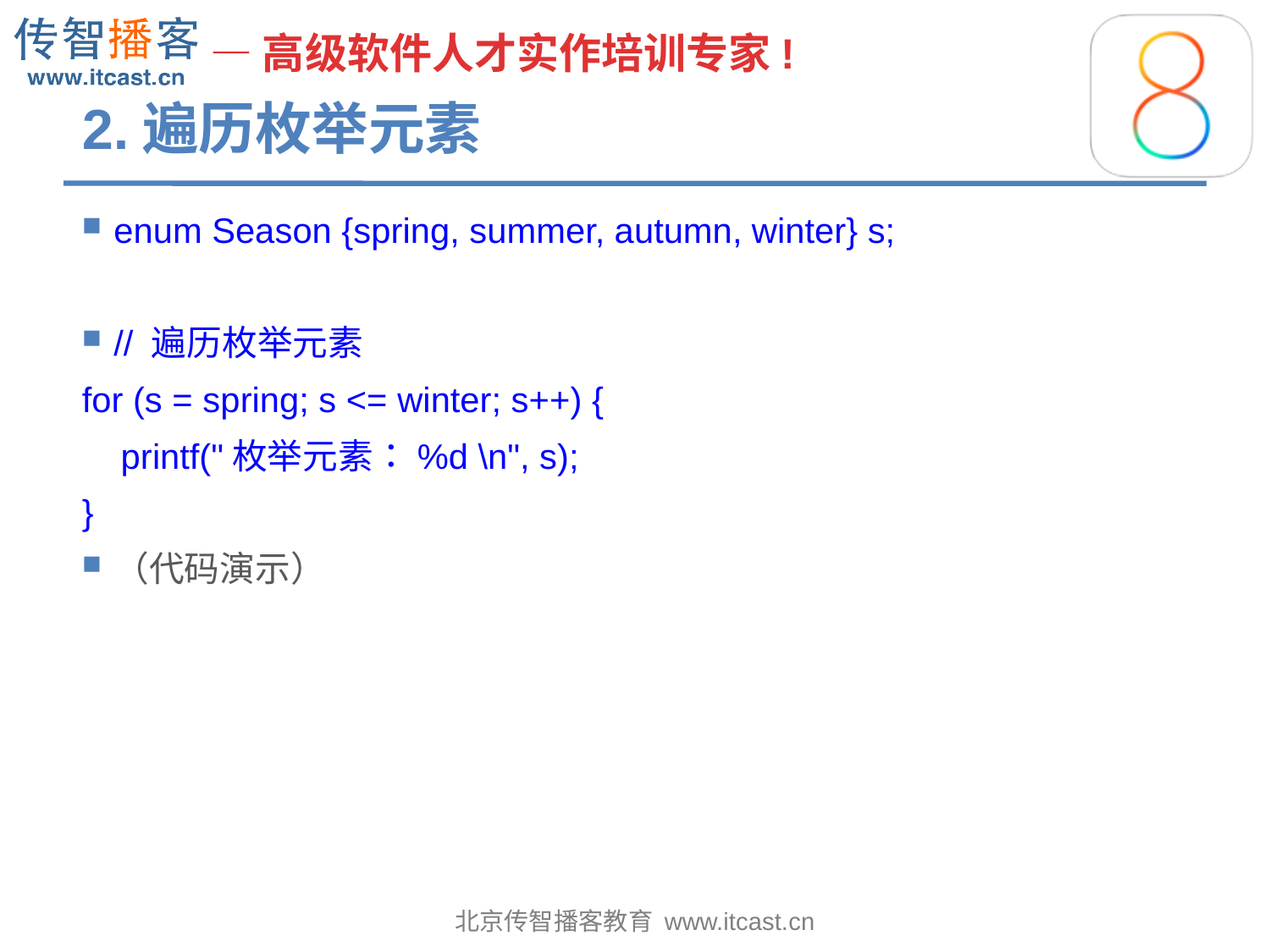

# 2.遍历枚举元素
enum Season {spring, summer, autumn, winter} s;

// 遍历枚举元素
for (s = spring; s <= winter; s++) {
    printf("枚举元素：%d \n", s);
}
（代码演示）